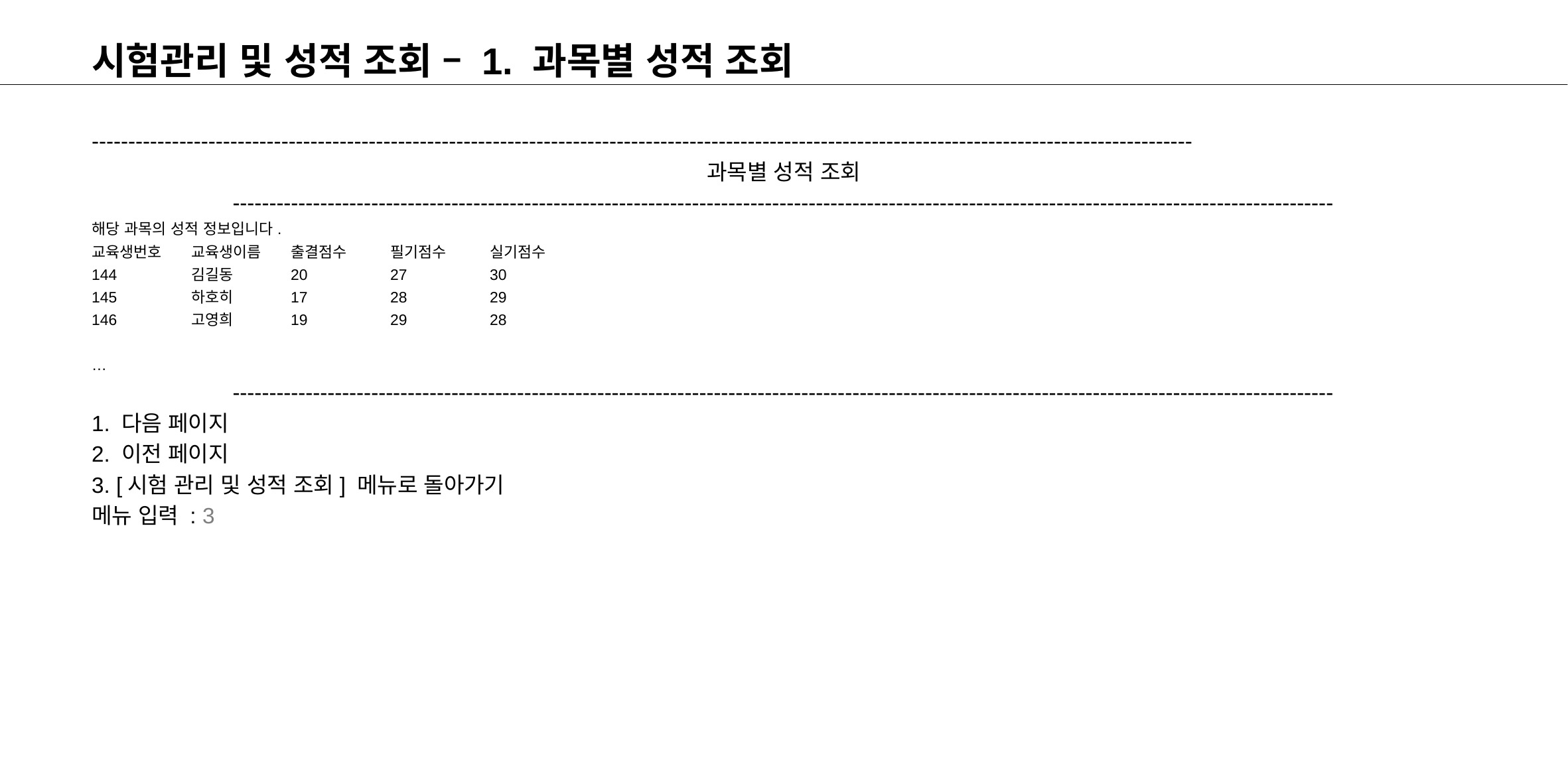

# 시험관리 및 성적 조회 – 1. 과목별 성적 조회
-------------------------------------------------------------------------------------------------------------------------------------------------------
과목별 성적 조회
-------------------------------------------------------------------------------------------------------------------------------------------------------
해당 과목의 성적 정보입니다.
교육생번호	교육생이름	출결점수	필기점수	실기점수
144	김길동	20	27	30
145	하호히	17	28	29
146	고영희	19	29	28

…
-------------------------------------------------------------------------------------------------------------------------------------------------------
1. 다음 페이지
2. 이전 페이지
3. [시험 관리 및 성적 조회] 메뉴로 돌아가기
메뉴 입력 : 3